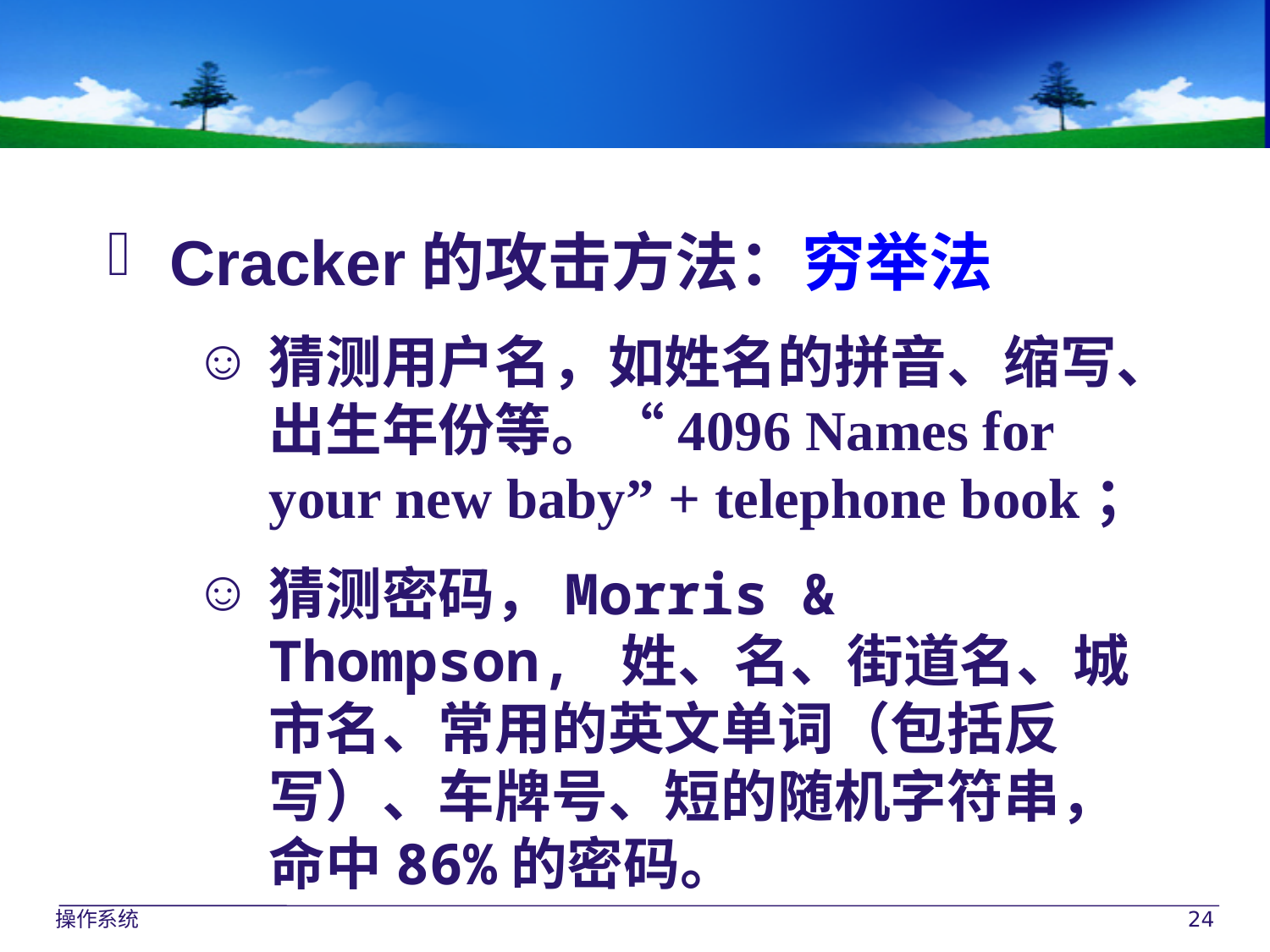

Cracker的攻击方法：穷举法
猜测用户名，如姓名的拼音、缩写、出生年份等。“4096 Names for your new baby” + telephone book；
猜测密码，Morris & Thompson, 姓、名、街道名、城市名、常用的英文单词（包括反写）、车牌号、短的随机字符串，命中86%的密码。
操作系统
24